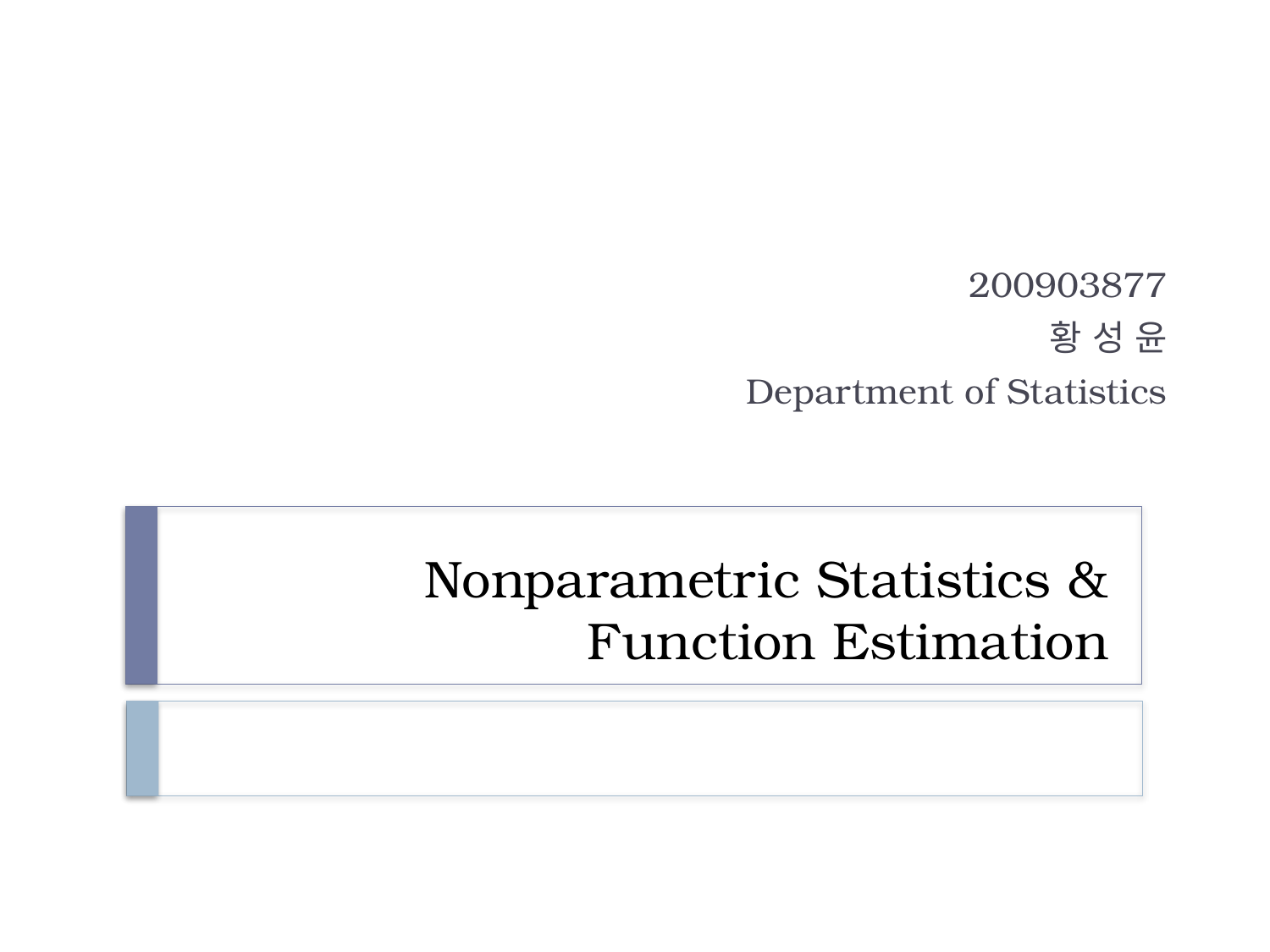

200903877
황 성 윤
Department of Statistics

# Nonparametric Statistics & Function Estimation